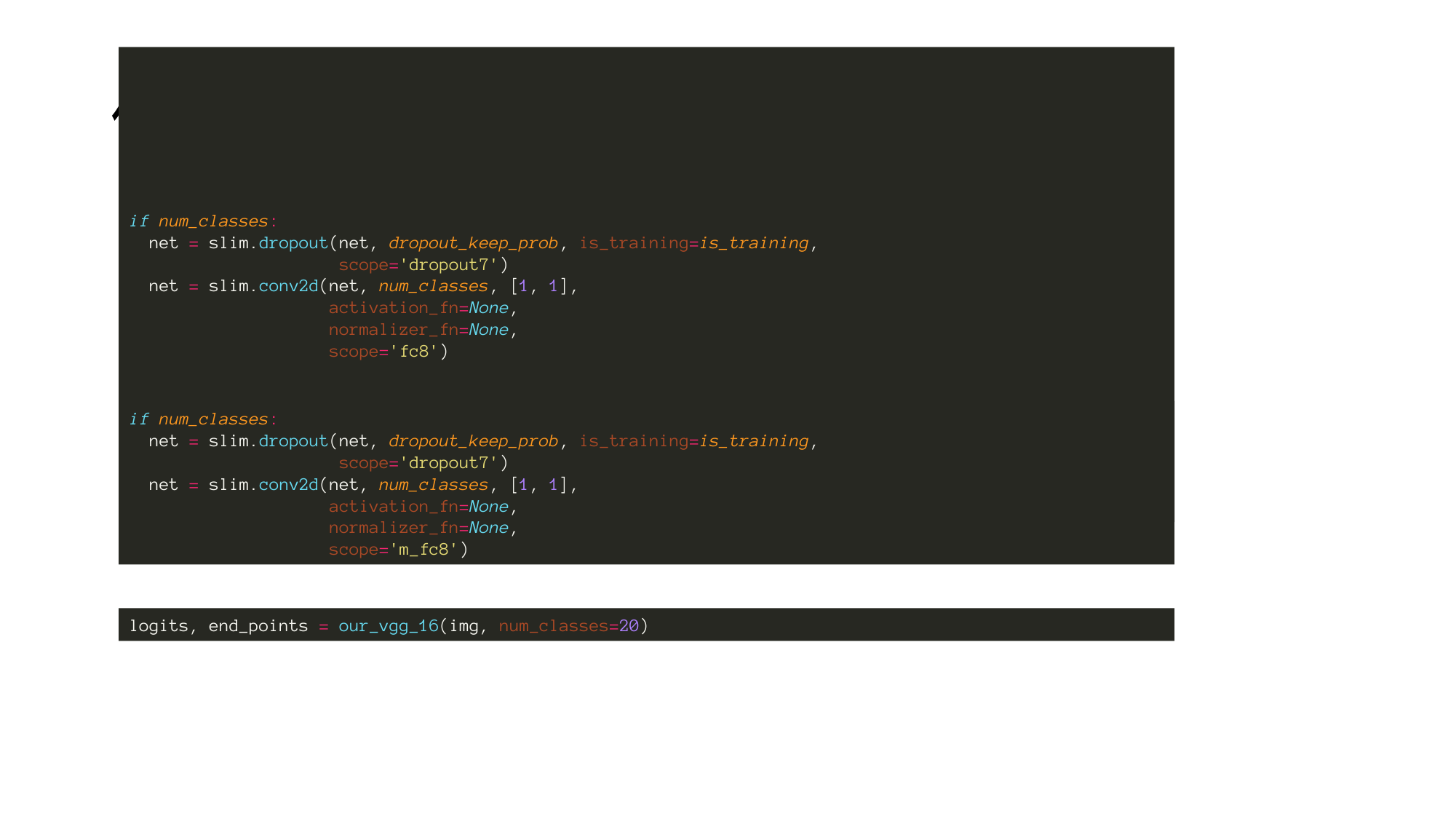

# 修改VGG16网络
if num_classes:
  net = slim.dropout(net, dropout_keep_prob, is_training=is_training,
                     scope='dropout7')
  net = slim.conv2d(net, num_classes, [1, 1],
                    activation_fn=None,
                    normalizer_fn=None,
                    scope='fc8')
if num_classes:
  net = slim.dropout(net, dropout_keep_prob, is_training=is_training,
                     scope='dropout7')
  net = slim.conv2d(net, num_classes, [1, 1],
                    activation_fn=None,
                    normalizer_fn=None,
                    scope='m_fc8')
logits, end_points = our_vgg_16(img, num_classes=20)